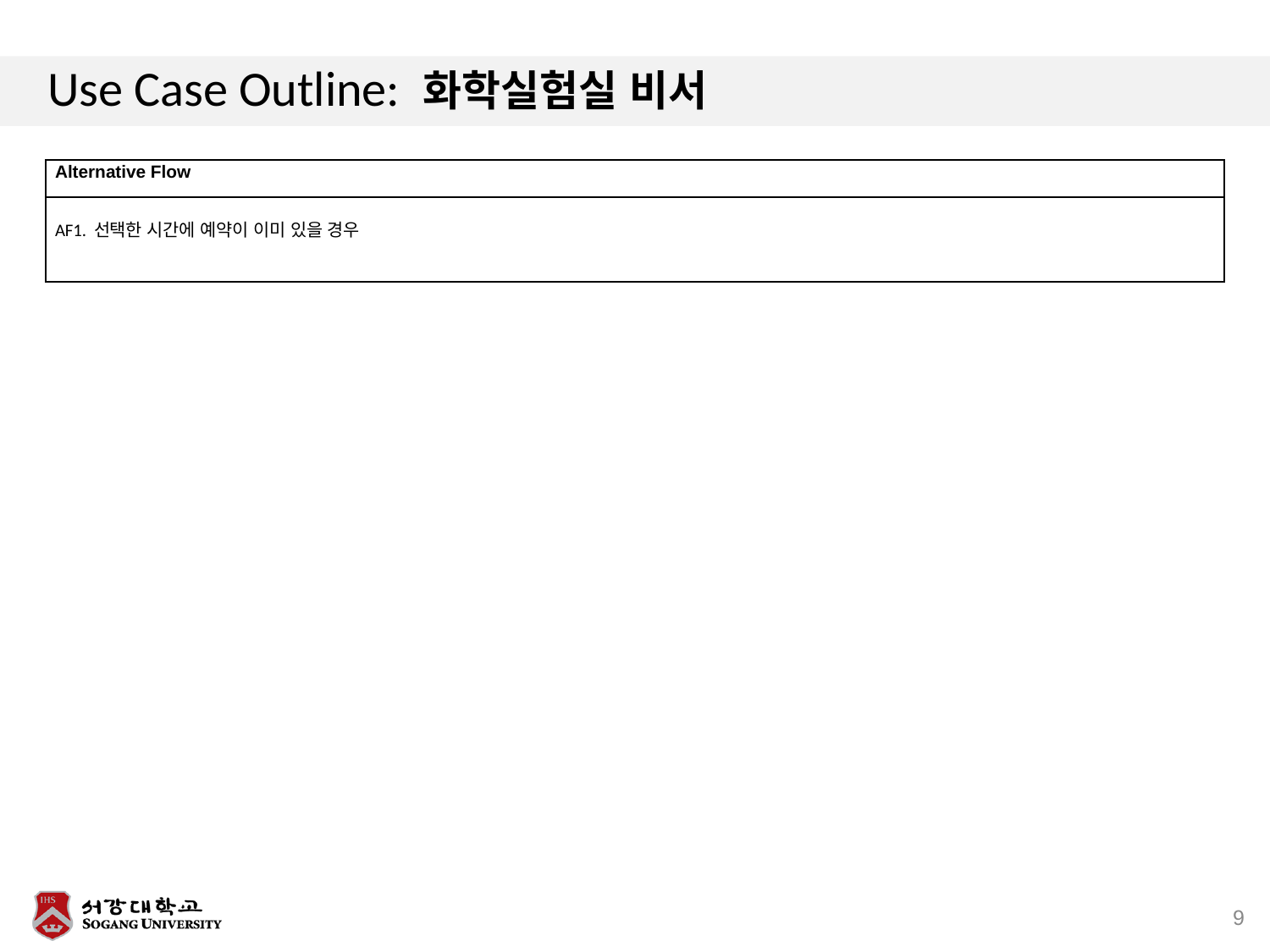

# Use Case Outline: 화학실험실 비서
| Alternative Flow |
| --- |
| AF1. 선택한 시간에 예약이 이미 있을 경우 |
9